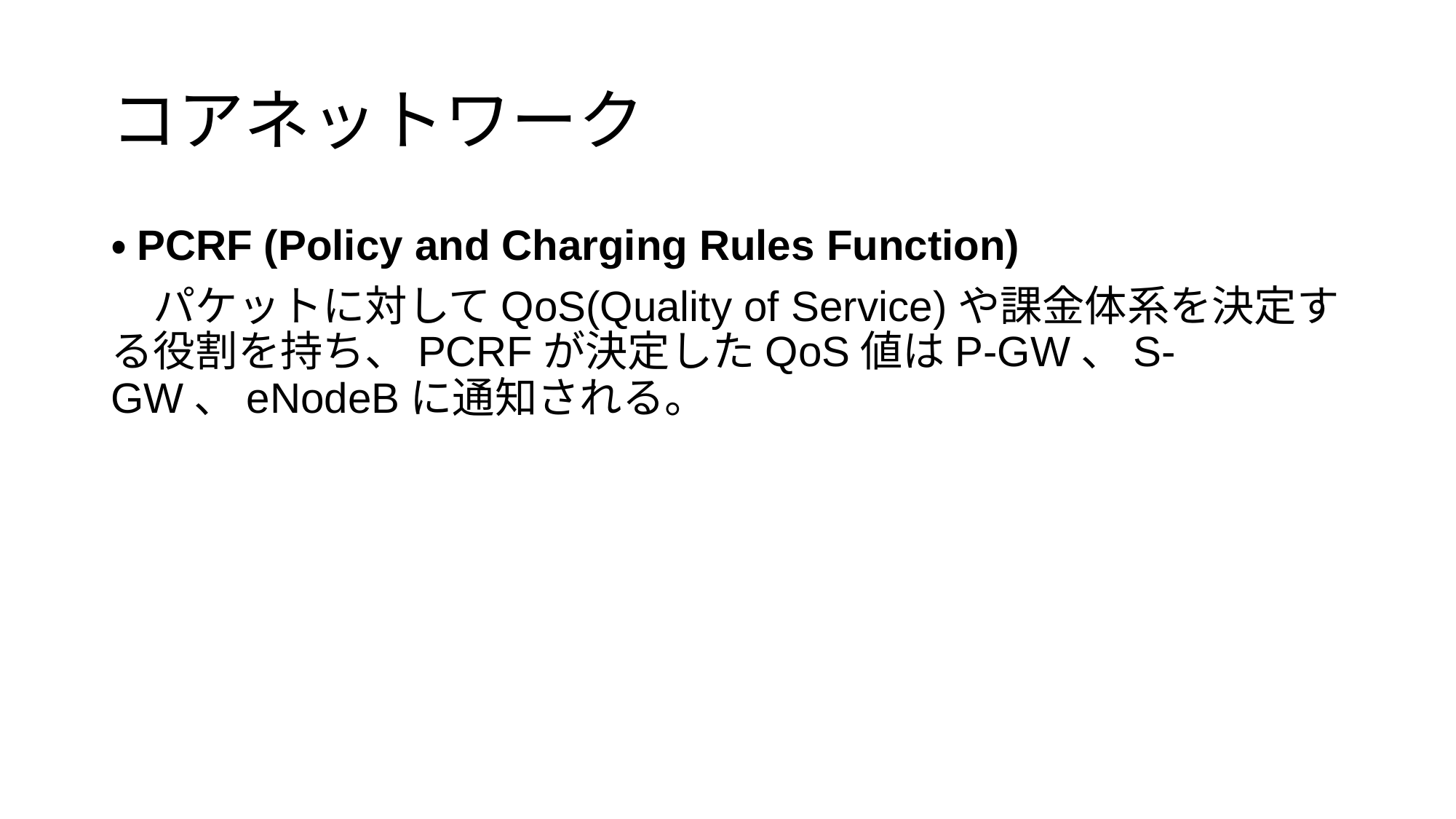

# コアネットワーク
・PCRF (Policy and Charging Rules Function)
　パケットに対してQoS(Quality of Service)や課金体系を決定する役割を持ち、PCRFが決定したQoS値はP-GW、S-GW、eNodeBに通知される。